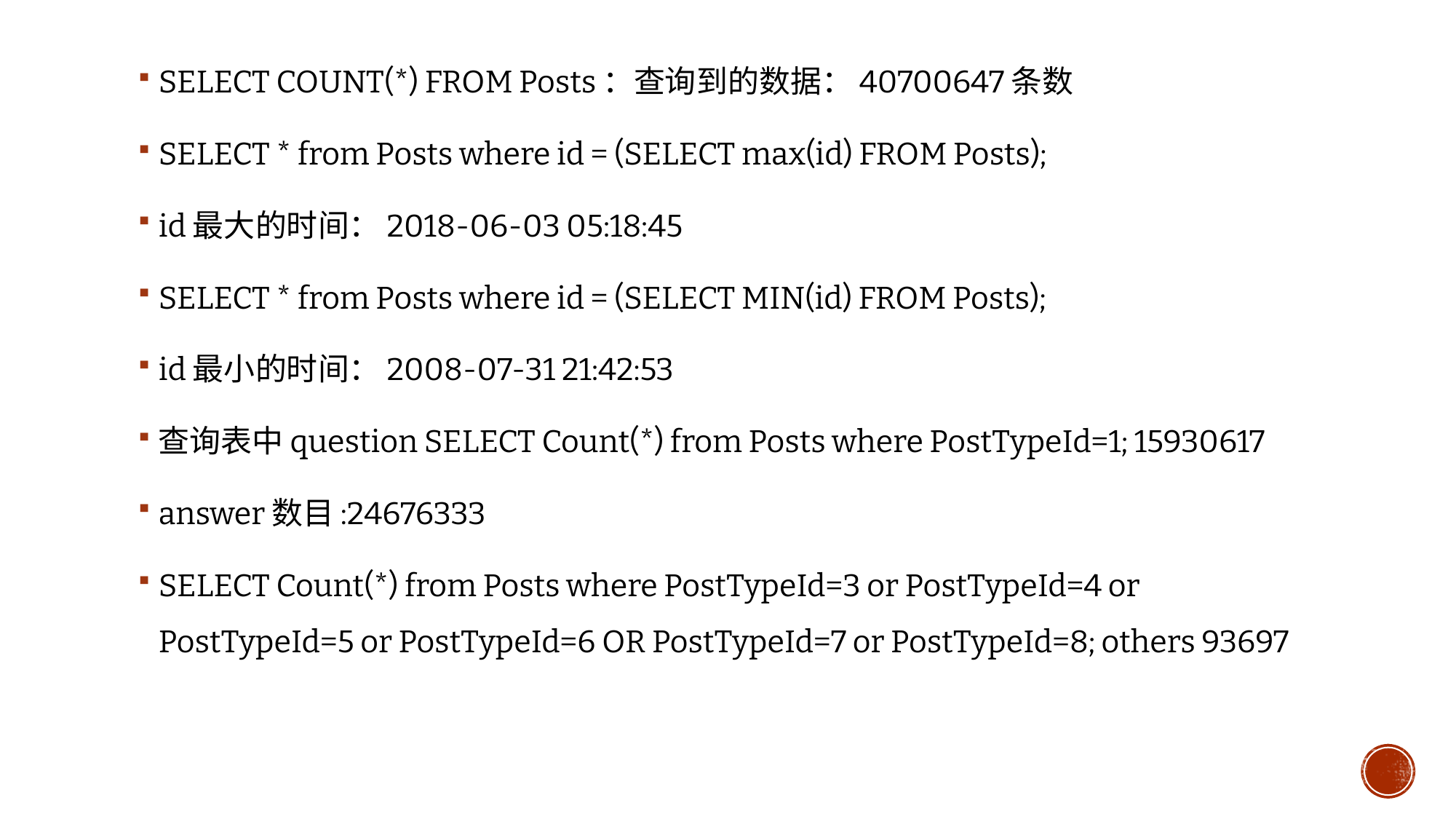

SELECT COUNT(*) FROM Posts：查询到的数据：40700647条数
SELECT * from Posts where id = (SELECT max(id) FROM Posts);
id最大的时间：2018-06-03 05:18:45
SELECT * from Posts where id = (SELECT MIN(id) FROM Posts);
id最小的时间：2008-07-31 21:42:53
查询表中question SELECT Count(*) from Posts where PostTypeId=1; 15930617
answer数目:24676333
SELECT Count(*) from Posts where PostTypeId=3 or PostTypeId=4 or PostTypeId=5 or PostTypeId=6 OR PostTypeId=7 or PostTypeId=8; others 93697